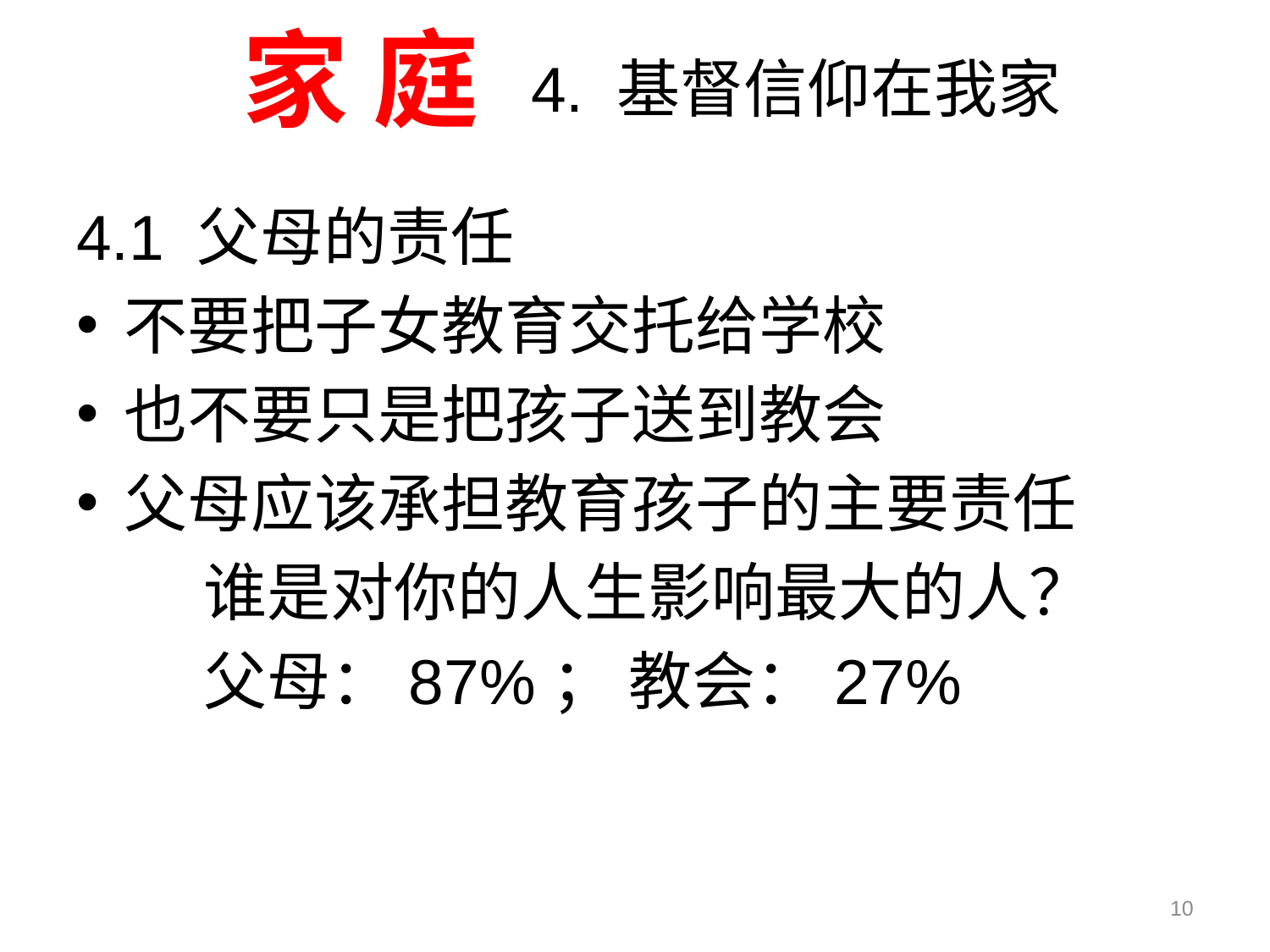

家 庭
4. 基督信仰在我家
4.1 父母的责任
不要把子女教育交托给学校
也不要只是把孩子送到教会
父母应该承担教育孩子的主要责任
	谁是对你的人生影响最大的人？
	父母：87%； 教会：27%
10